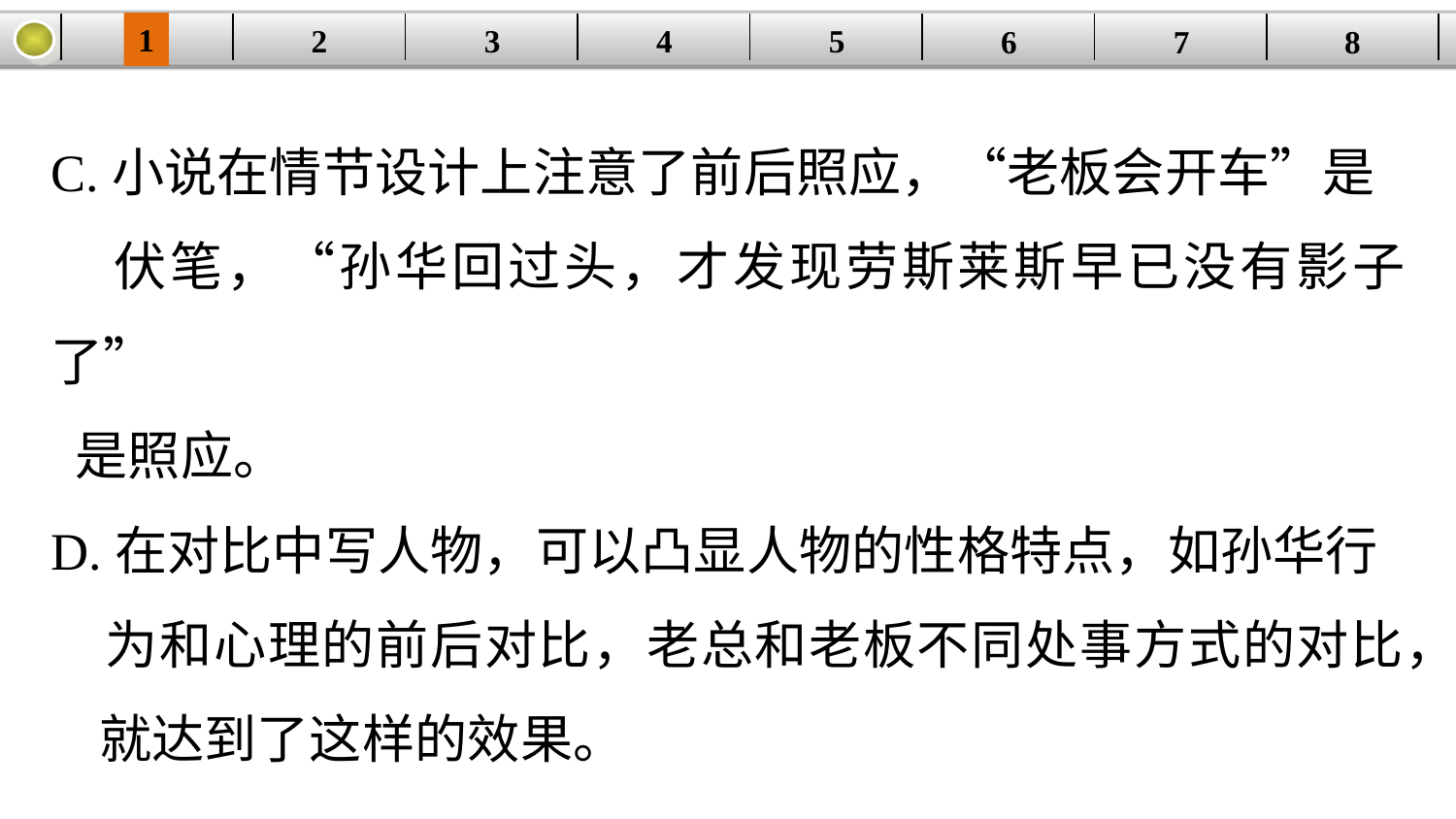

1
2
3
4
|  |  |  |  |  |  |  |  |
| --- | --- | --- | --- | --- | --- | --- | --- |
5
6
7
8

C.小说在情节设计上注意了前后照应，“老板会开车”是
   伏笔，“孙华回过头，才发现劳斯莱斯早已没有影子了”
 是照应。
D.在对比中写人物，可以凸显人物的性格特点，如孙华行
   为和心理的前后对比，老总和老板不同处事方式的对比，
   就达到了这样的效果。